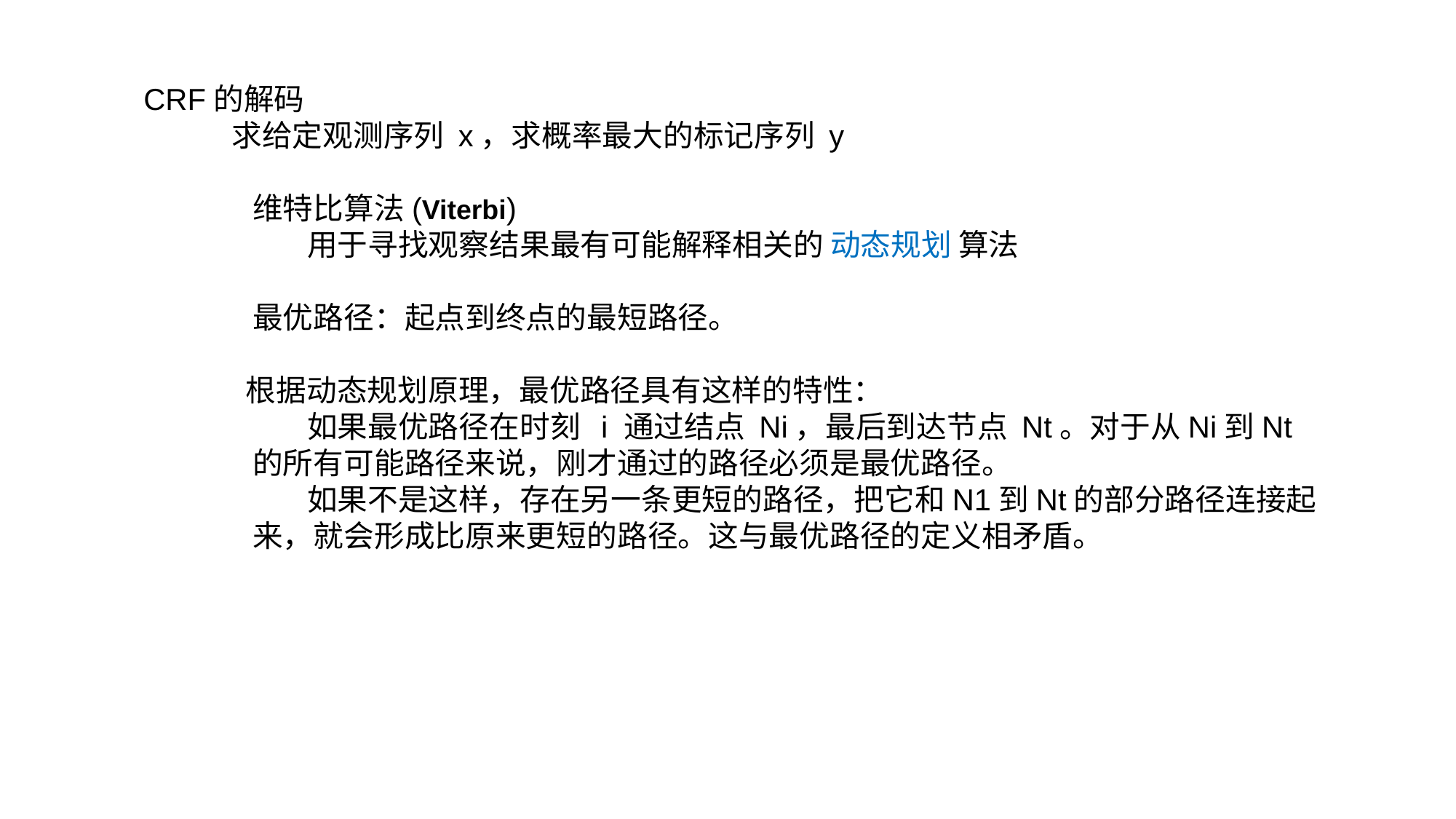

CRF的解码
            求给定观测序列 x，求概率最大的标记序列 y

	维特比算法(Viterbi)
	       用于寻找观察结果最有可能解释相关的 动态规划 算法

	最优路径：起点到终点的最短路径。

      根据动态规划原理，最优路径具有这样的特性：
       如果最优路径在时刻  i 通过结点 Ni，最后到达节点 Nt。对于从Ni到Nt的所有可能路径来说，刚才通过的路径必须是最优路径。
       如果不是这样，存在另一条更短的路径，把它和N1到Nt的部分路径连接起来，就会形成比原来更短的路径。这与最优路径的定义相矛盾。